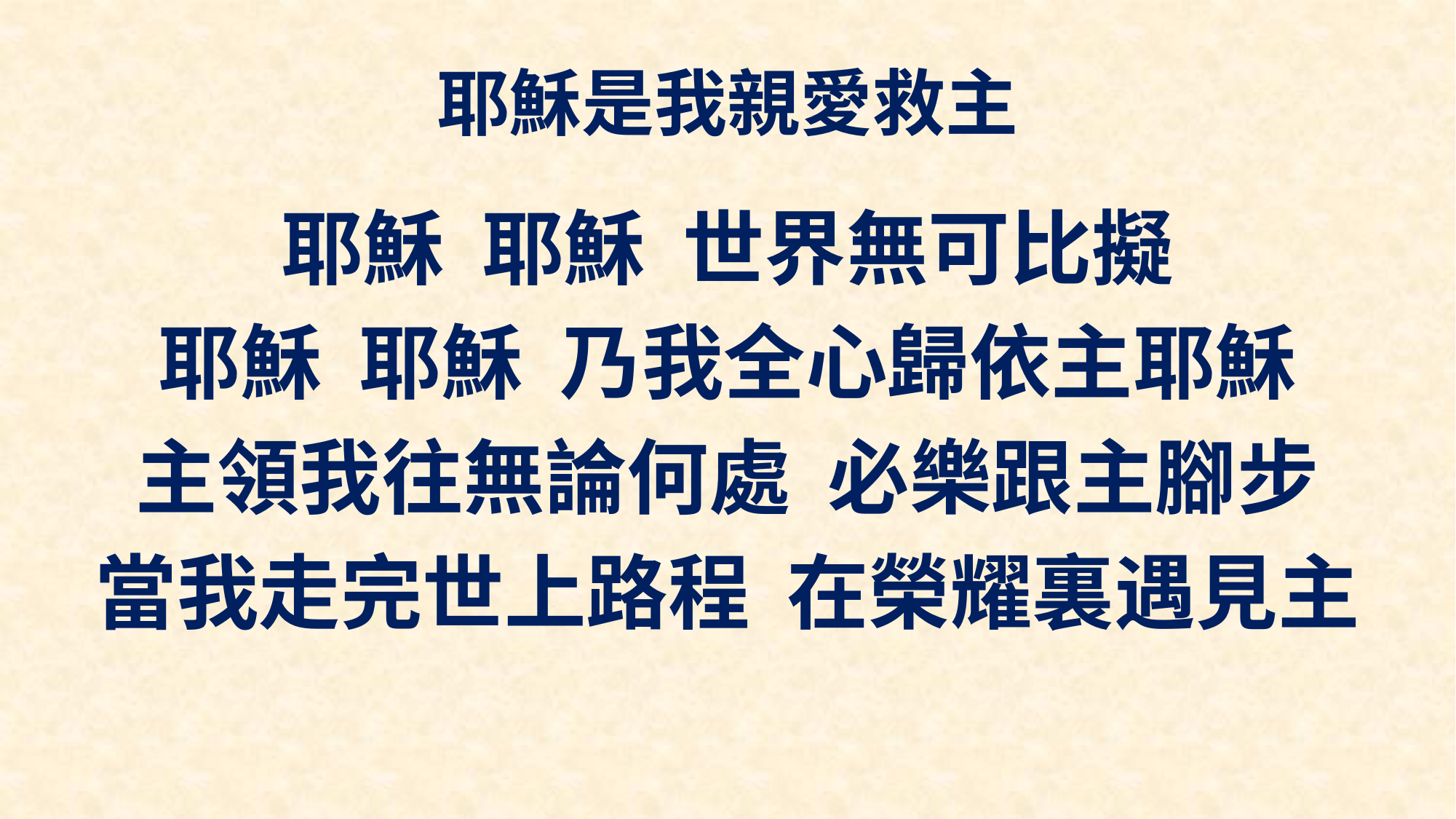

# 耶穌是我親愛救主
耶穌  耶穌  世界無可比擬
耶穌  耶穌  乃我全心歸依主耶穌
主領我往無論何處  必樂跟主腳步
當我走完世上路程  在榮耀裏遇見主